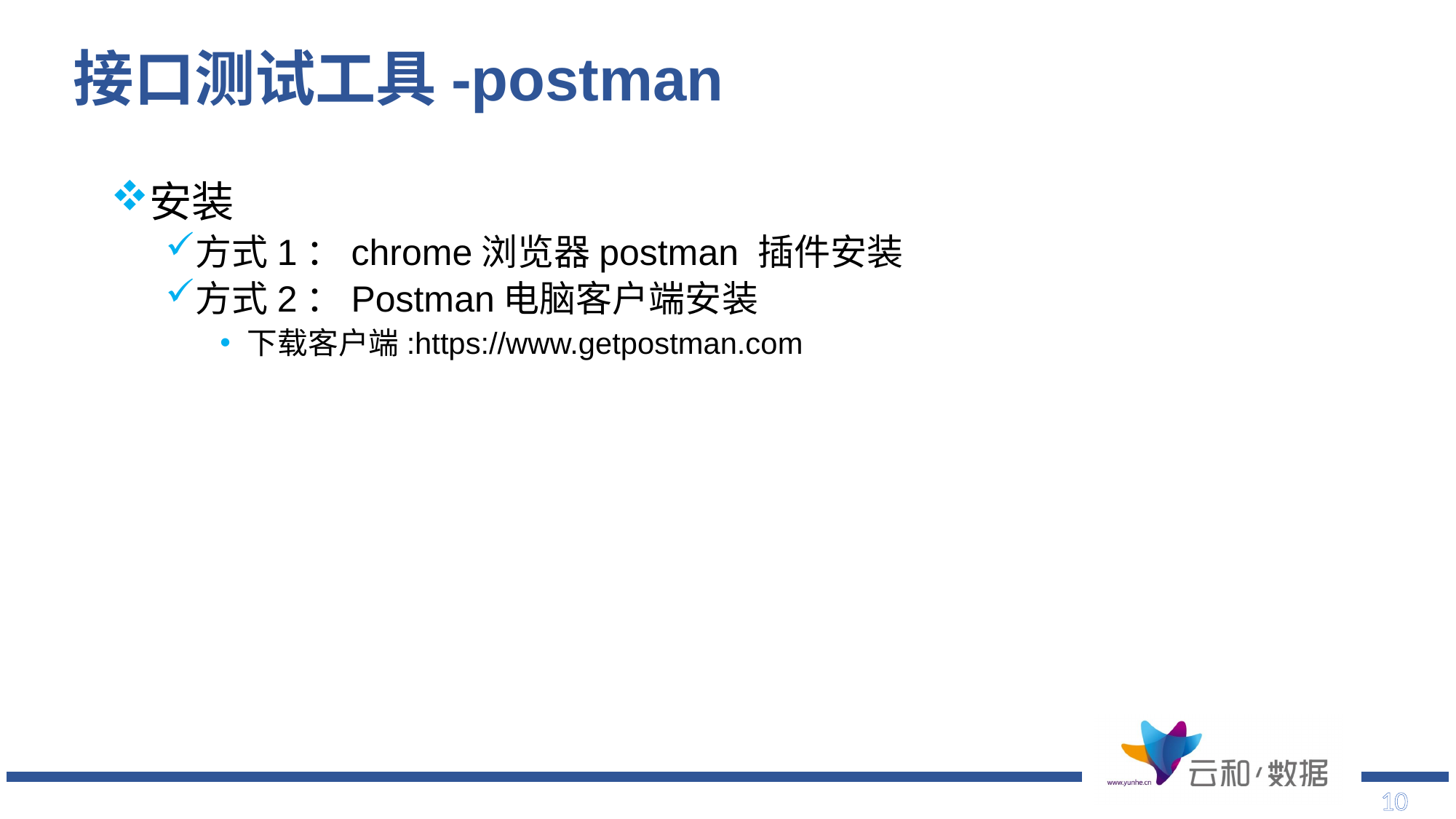

# 接口测试工具-postman
安装
方式1：chrome浏览器postman 插件安装
方式2：Postman电脑客户端安装
下载客户端:https://www.getpostman.com